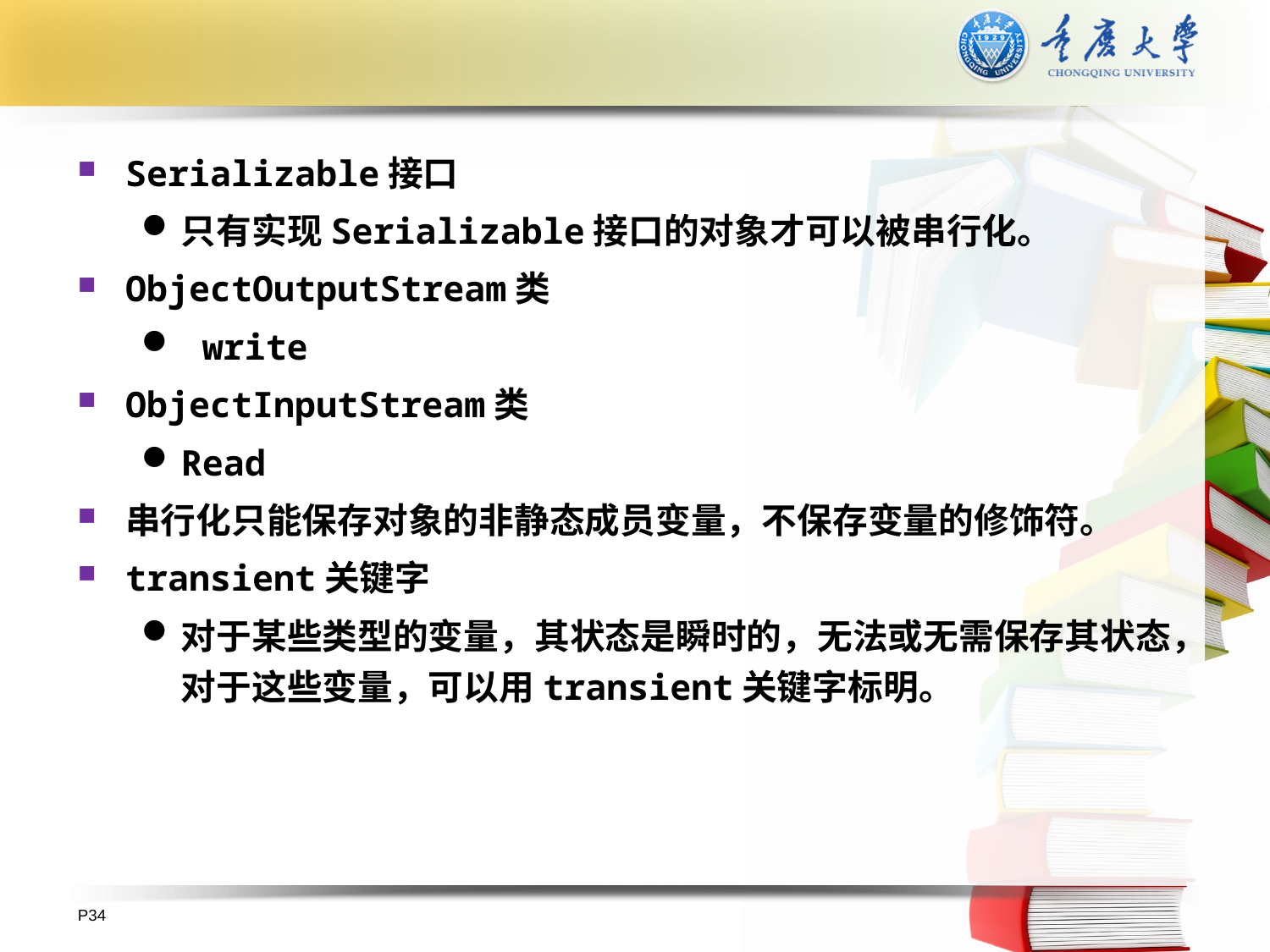

#
Serializable接口
只有实现Serializable接口的对象才可以被串行化。
ObjectOutputStream类
 write
ObjectInputStream类
Read
串行化只能保存对象的非静态成员变量，不保存变量的修饰符。
transient关键字
对于某些类型的变量，其状态是瞬时的，无法或无需保存其状态，对于这些变量，可以用transient关键字标明。

P34